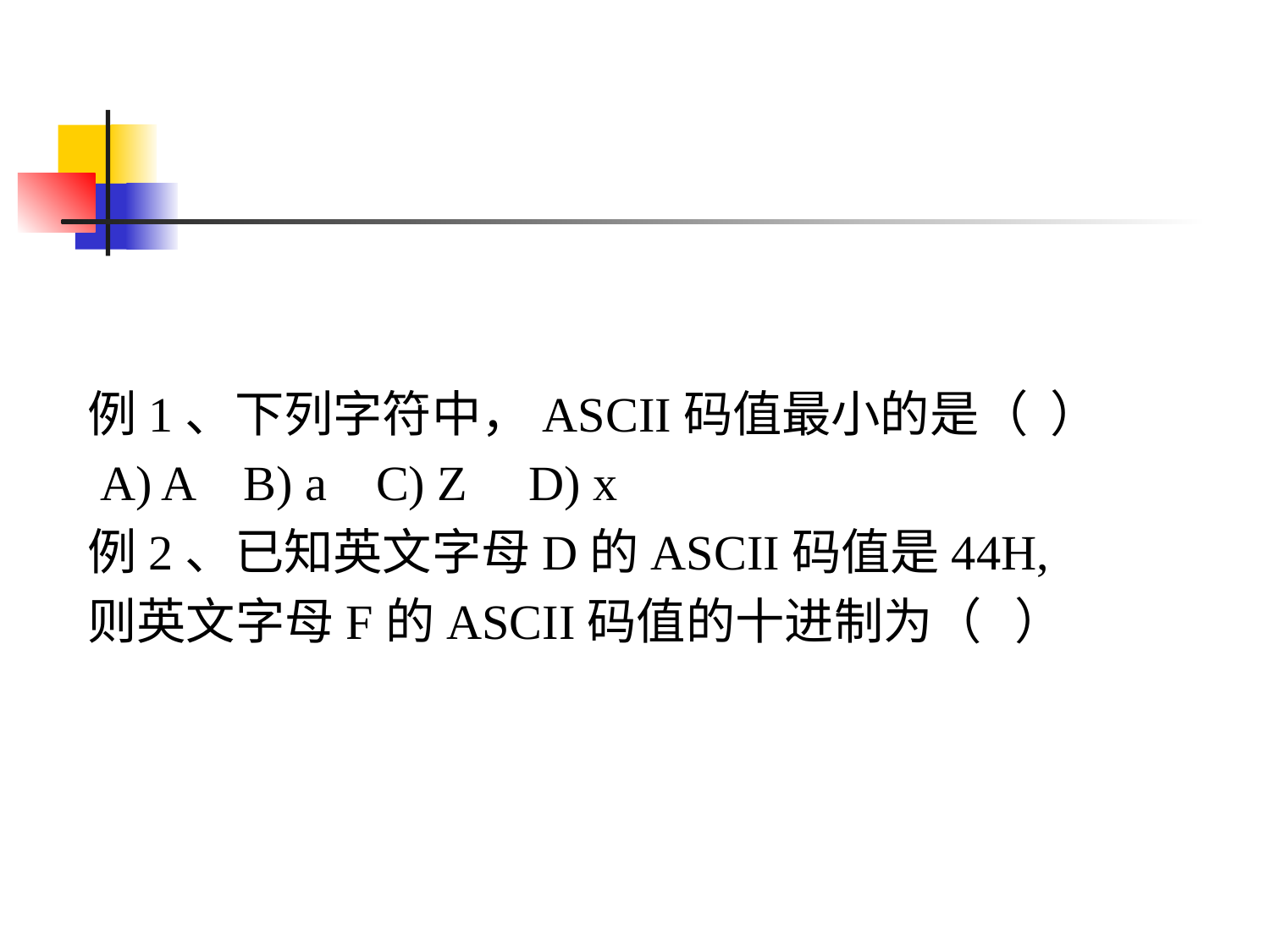

#
例1、下列字符中，ASCII码值最小的是（  ）
 A) A    B) a    C) Z     D) x
例2、已知英文字母D的ASCII码值是44H,
则英文字母F的ASCII码值的十进制为（   ）